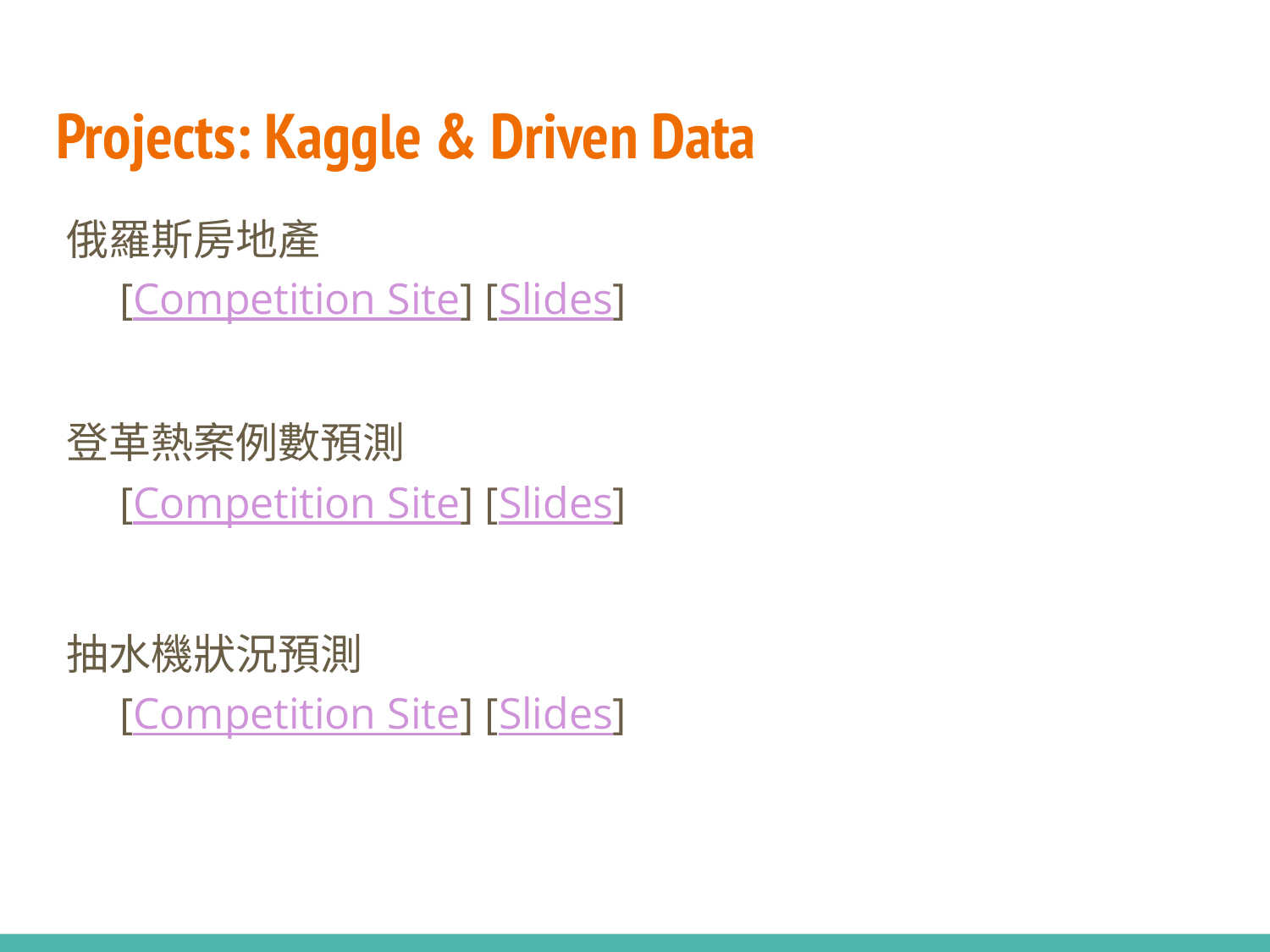

# Projects: Kaggle & Driven Data
俄羅斯房地產
[Competition Site] [Slides]
登革熱案例數預測
[Competition Site] [Slides]
抽水機狀況預測
[Competition Site] [Slides]